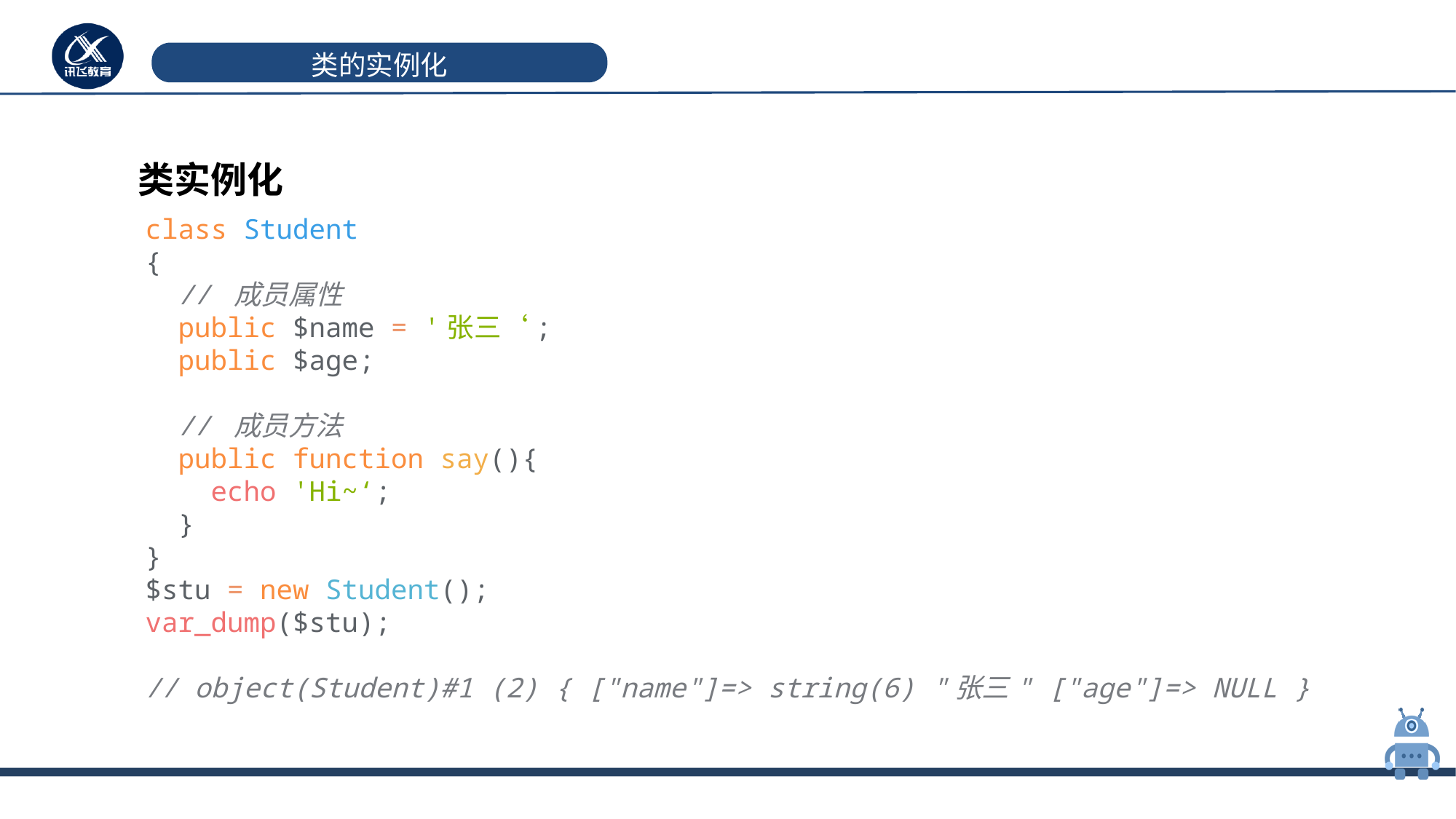

# 类的实例化
类实例化
class Student
{
  // 成员属性
  public $name = '张三‘;
  public $age;
  // 成员方法
  public function say(){
    echo 'Hi~‘;
  }
}
$stu = new Student();
var_dump($stu);

// object(Student)#1 (2) { ["name"]=> string(6) "张三" ["age"]=> NULL }